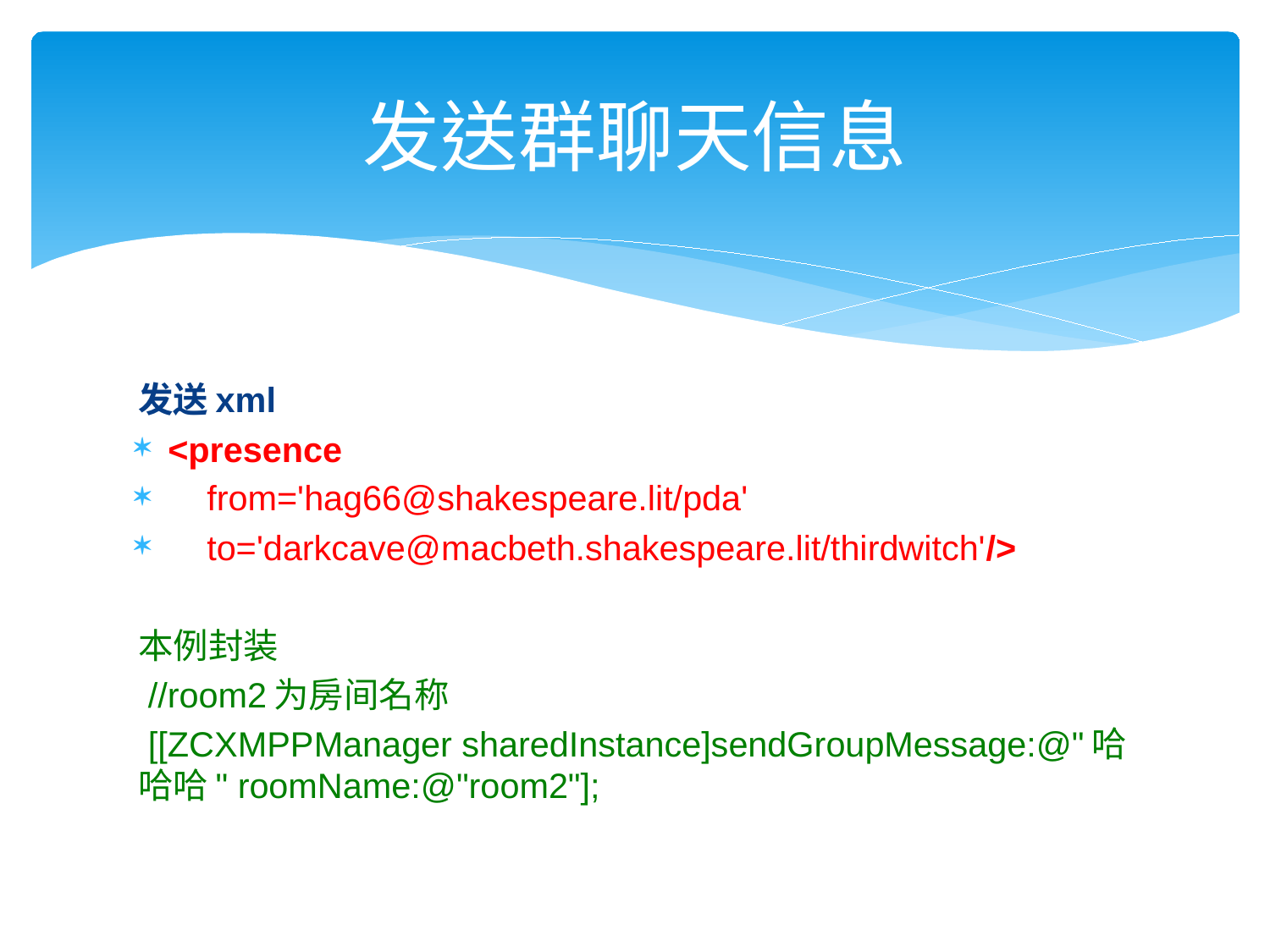

# 发送群聊天信息
发送xml
<presence
    from='hag66@shakespeare.lit/pda'
    to='darkcave@macbeth.shakespeare.lit/thirdwitch'/>

本例封装
 //room2为房间名称
 [[ZCXMPPManager sharedInstance]sendGroupMessage:@"哈哈哈" roomName:@"room2"];